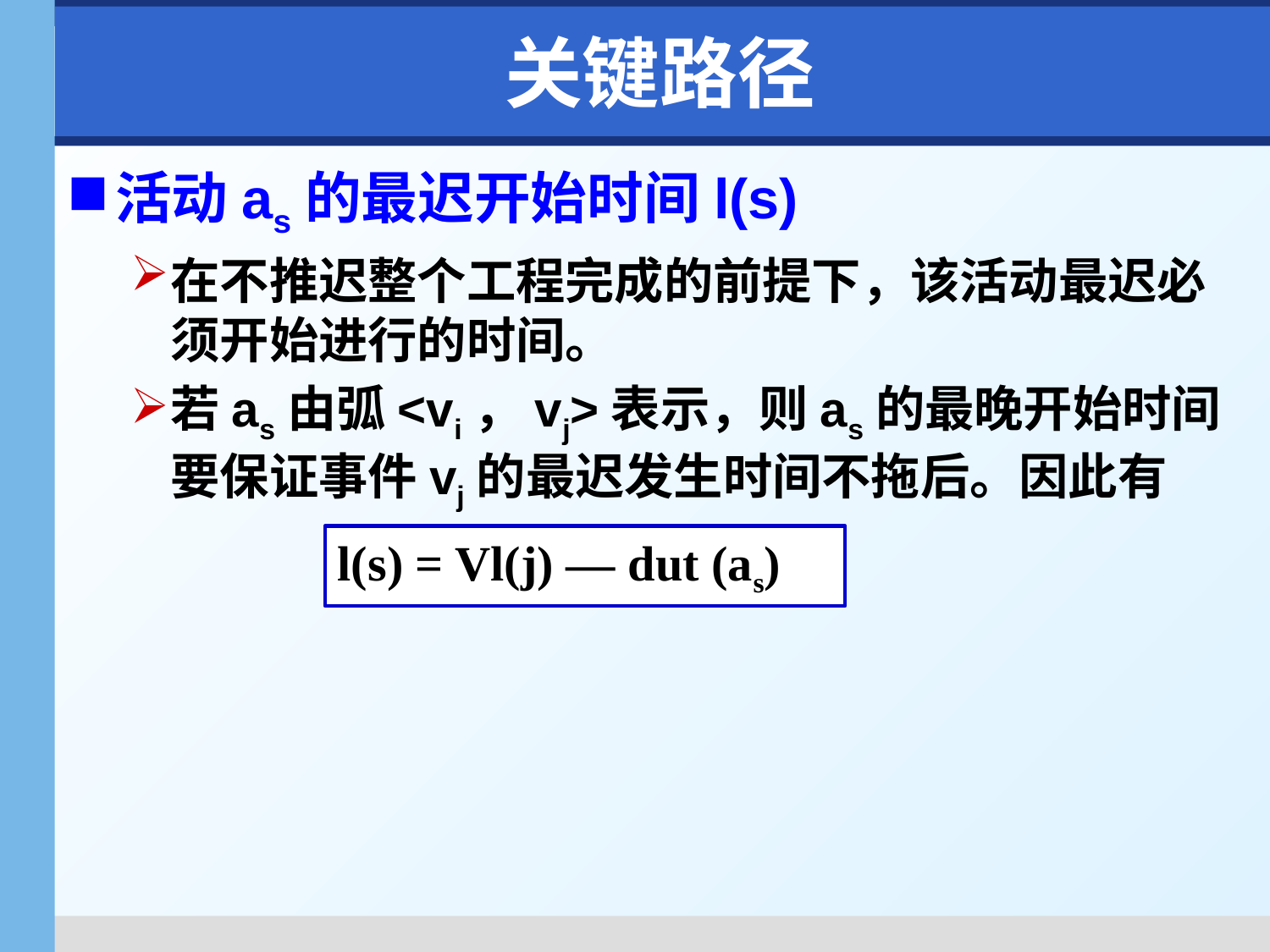

# 关键路径
活动as的最迟开始时间l(s)
在不推迟整个工程完成的前提下，该活动最迟必须开始进行的时间。
若as由弧<vi，vj>表示，则as的最晚开始时间要保证事件vj的最迟发生时间不拖后。因此有
l(s) = Vl(j) — dut (as)